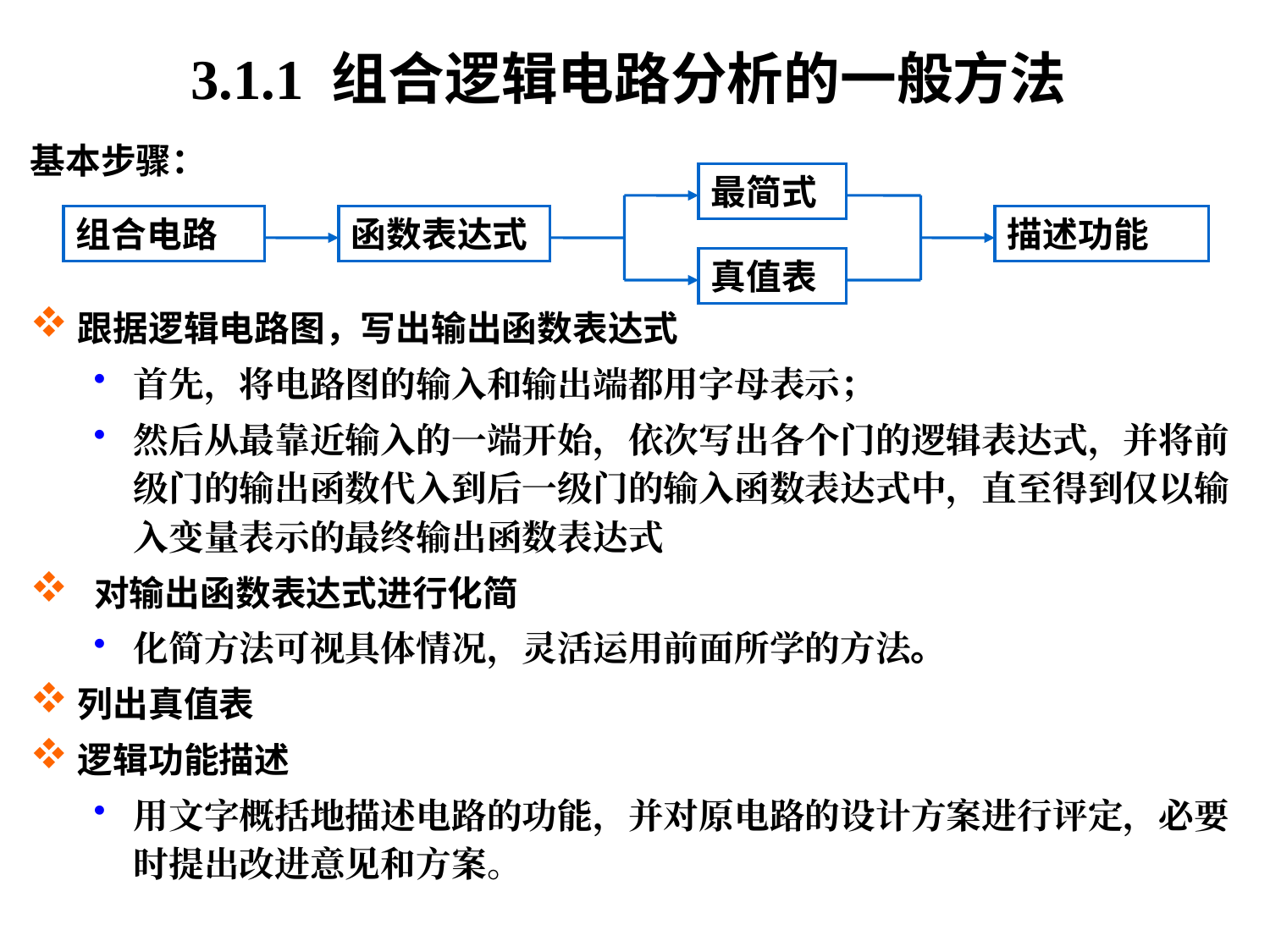

# 3.1.1 组合逻辑电路分析的一般方法
基本步骤：

跟据逻辑电路图，写出输出函数表达式
首先，将电路图的输入和输出端都用字母表示；
然后从最靠近输入的一端开始，依次写出各个门的逻辑表达式，并将前级门的输出函数代入到后一级门的输入函数表达式中，直至得到仅以输入变量表示的最终输出函数表达式
 对输出函数表达式进行化简
化简方法可视具体情况，灵活运用前面所学的方法。
列出真值表
逻辑功能描述
用文字概括地描述电路的功能，并对原电路的设计方案进行评定，必要时提出改进意见和方案。
最简式

组合电路
函数表达式
描述功能

真值表